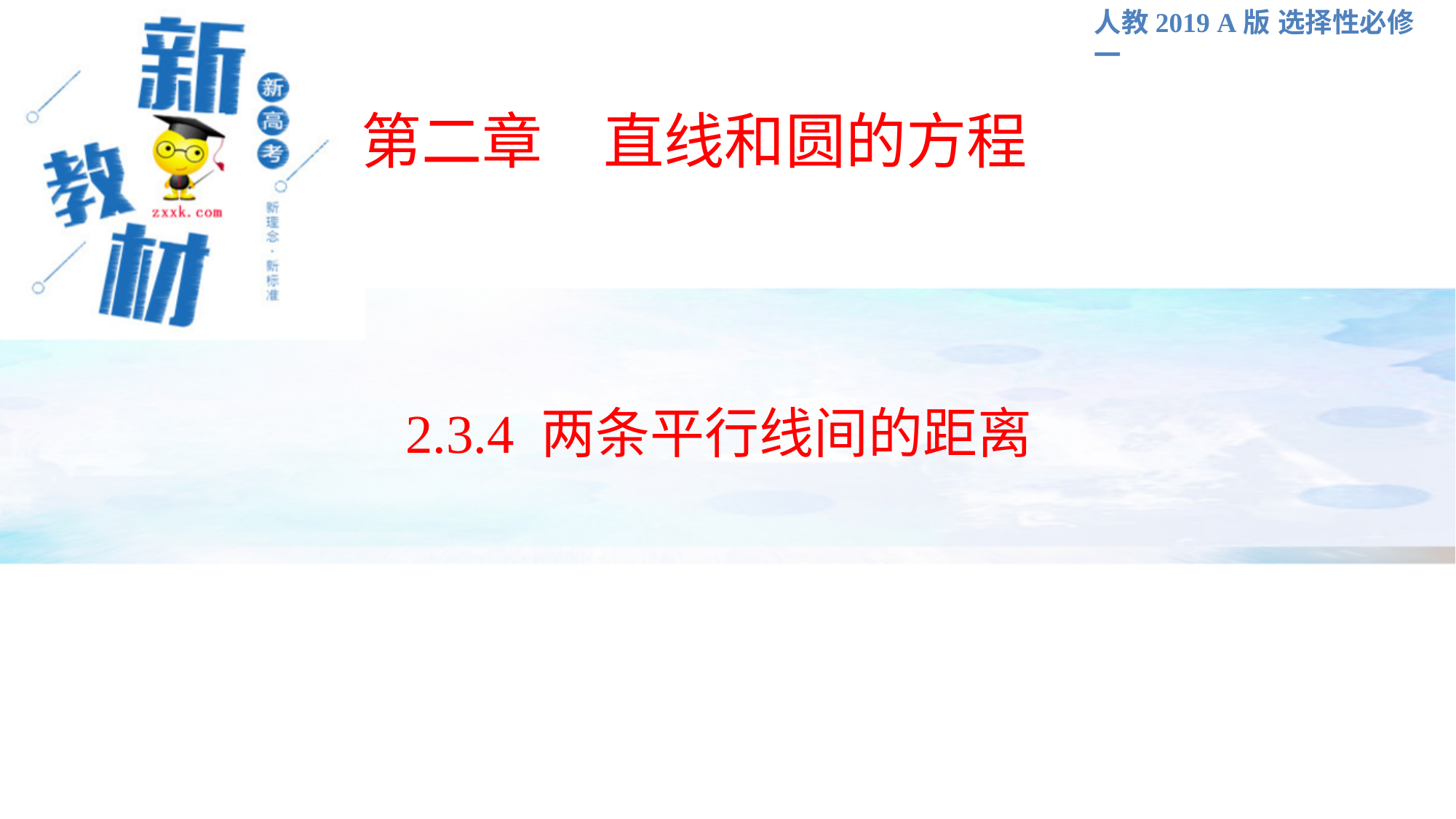

人教2019 A版 选择性必修 一
第二章　直线和圆的方程

2.3.4 两条平行线间的距离